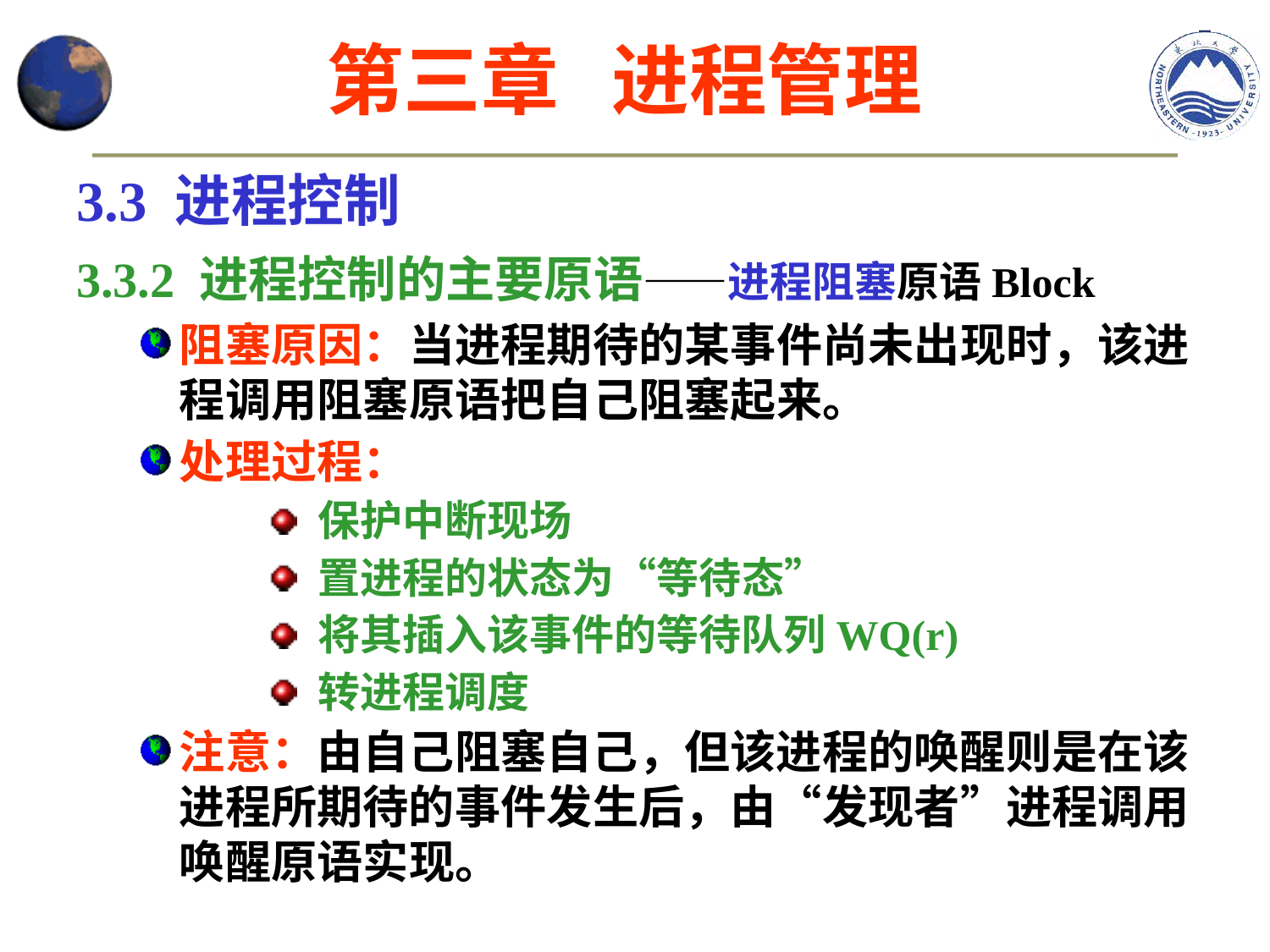

第三章   进程管理
3.3 进程控制
3.3.2 进程控制的主要原语——进程阻塞原语Block
阻塞原因：当进程期待的某事件尚未出现时，该进程调用阻塞原语把自己阻塞起来。
处理过程：
 保护中断现场
 置进程的状态为“等待态”
 将其插入该事件的等待队列WQ(r)
 转进程调度
注意：由自己阻塞自己，但该进程的唤醒则是在该进程所期待的事件发生后，由“发现者”进程调用唤醒原语实现。